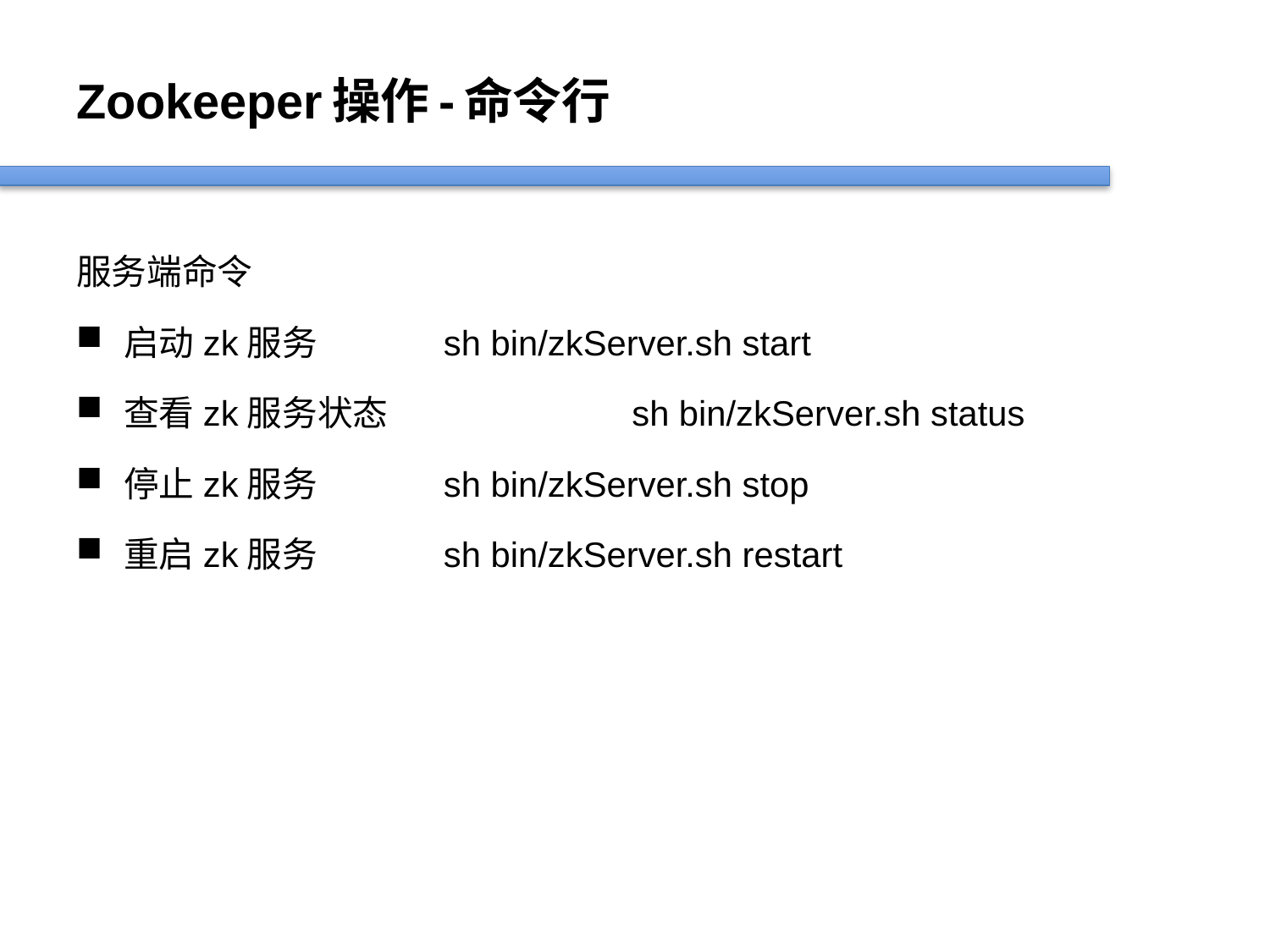

# Zookeeper操作-命令行
服务端命令
启动zk服务               sh bin/zkServer.sh start
查看zk服务状态		sh bin/zkServer.sh status
停止zk服务               sh bin/zkServer.sh stop
重启zk服务               sh bin/zkServer.sh restart